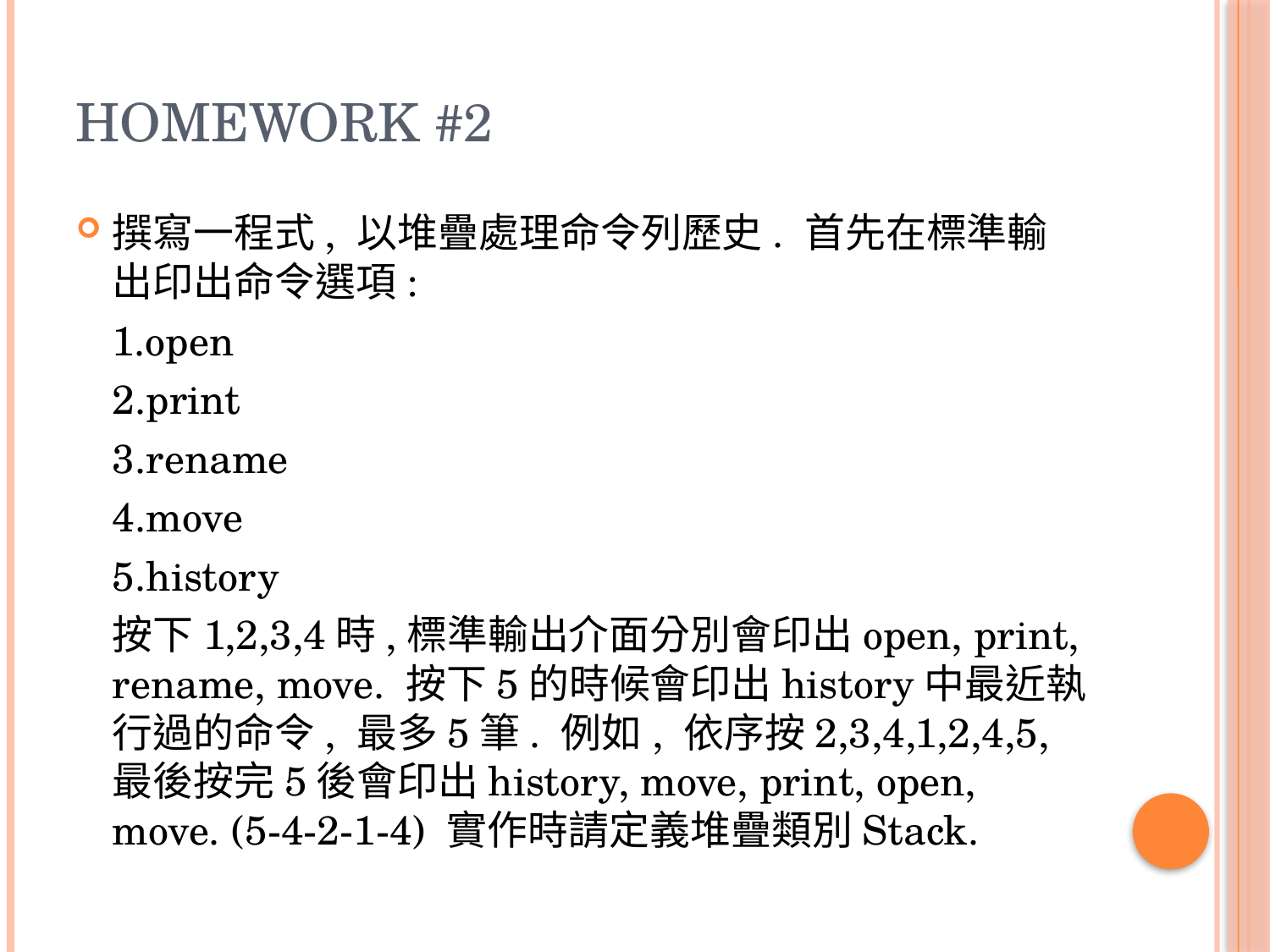

# Homework #2
撰寫一程式, 以堆疊處理命令列歷史. 首先在標準輸出印出命令選項:
		1.open
		2.print
		3.rename
		4.move
		5.history
	按下1,2,3,4時,標準輸出介面分別會印出open, print, rename, move. 按下5的時候會印出history中最近執行過的命令, 最多5筆. 例如, 依序按2,3,4,1,2,4,5, 最後按完5後會印出history, move, print, open, move. (5-4-2-1-4) 實作時請定義堆疊類別Stack.